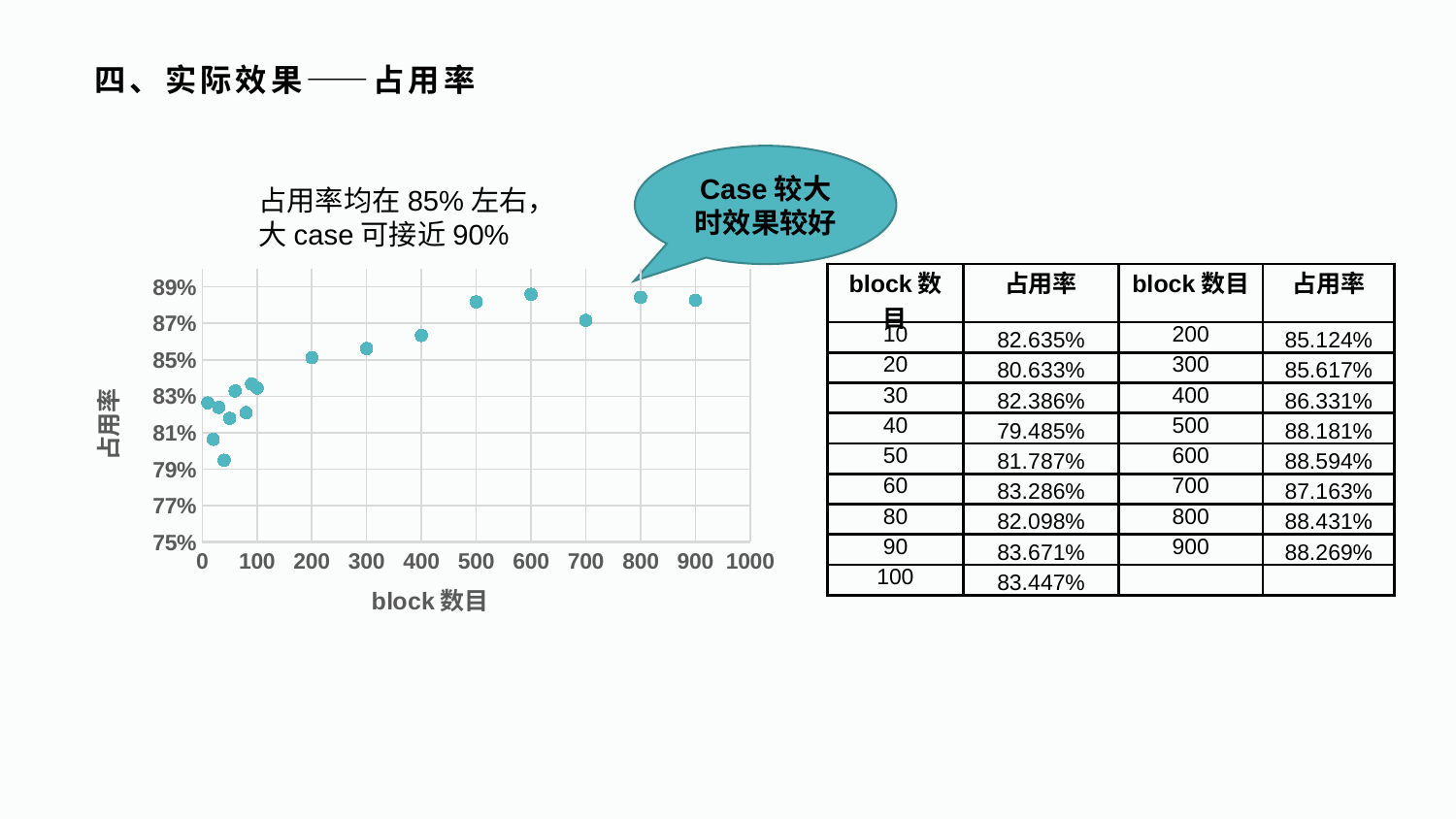

四、实际效果——占用率

Case较大时效果较好
占用率均在85%左右，
大case可接近90%

### Chart

| Category | occupation |
|---|---|
| block数目 | 占用率 | block数目 | 占用率 |
| --- | --- | --- | --- |
| 10 | 82.635% | 200 | 85.124% |
| 20 | 80.633% | 300 | 85.617% |
| 30 | 82.386% | 400 | 86.331% |
| 40 | 79.485% | 500 | 88.181% |
| 50 | 81.787% | 600 | 88.594% |
| 60 | 83.286% | 700 | 87.163% |
| 80 | 82.098% | 800 | 88.431% |
| 90 | 83.671% | 900 | 88.269% |
| 100 | 83.447% |  |  |